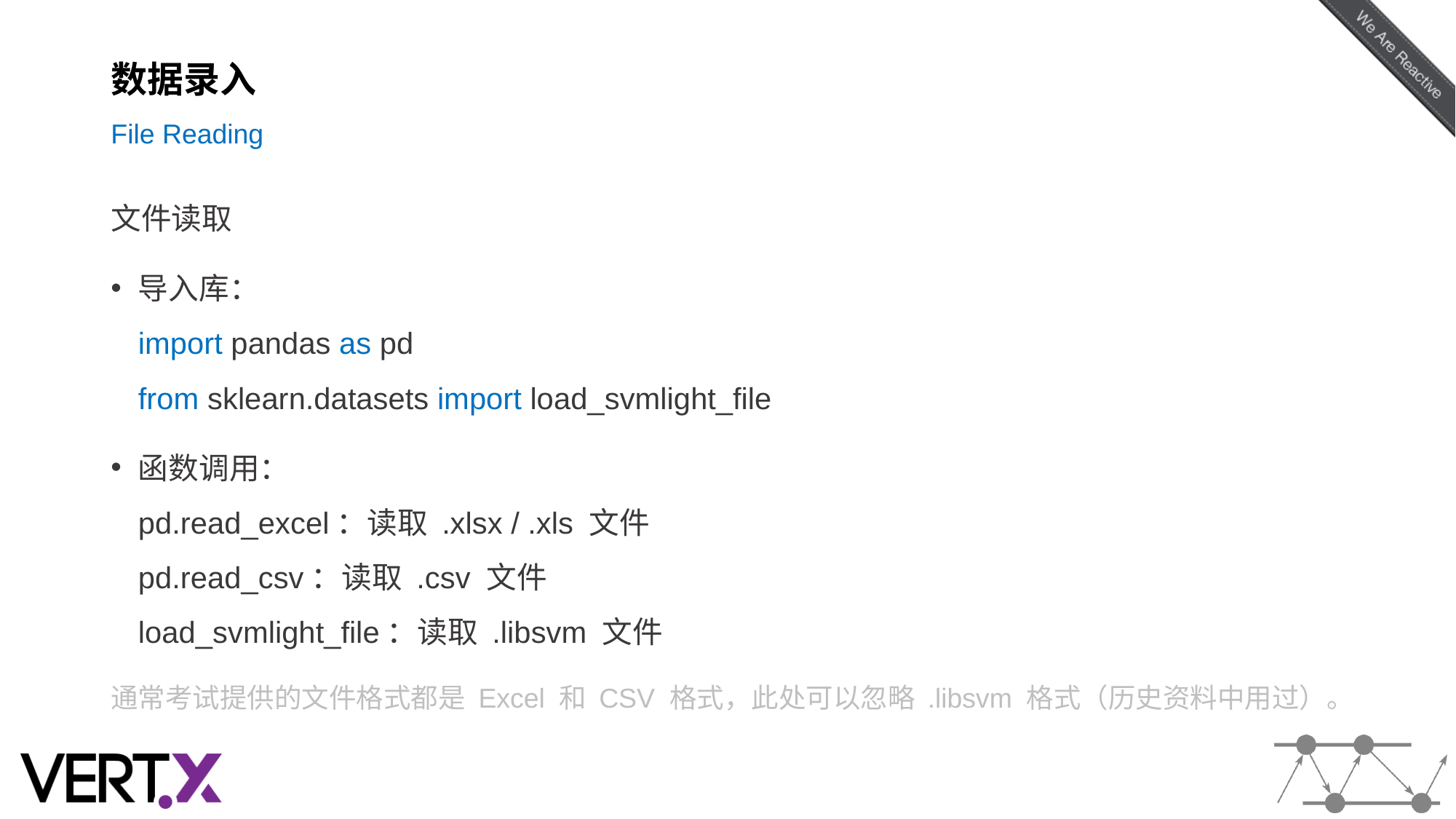

# 数据录入 File Reading
文件读取
导入库：
import pandas as pd
from sklearn.datasets import load_svmlight_file
函数调用：
pd.read_excel：读取 .xlsx / .xls 文件
pd.read_csv：读取 .csv 文件
load_svmlight_file：读取 .libsvm 文件
通常考试提供的文件格式都是 Excel 和 CSV 格式，此处可以忽略 .libsvm 格式（历史资料中用过）。